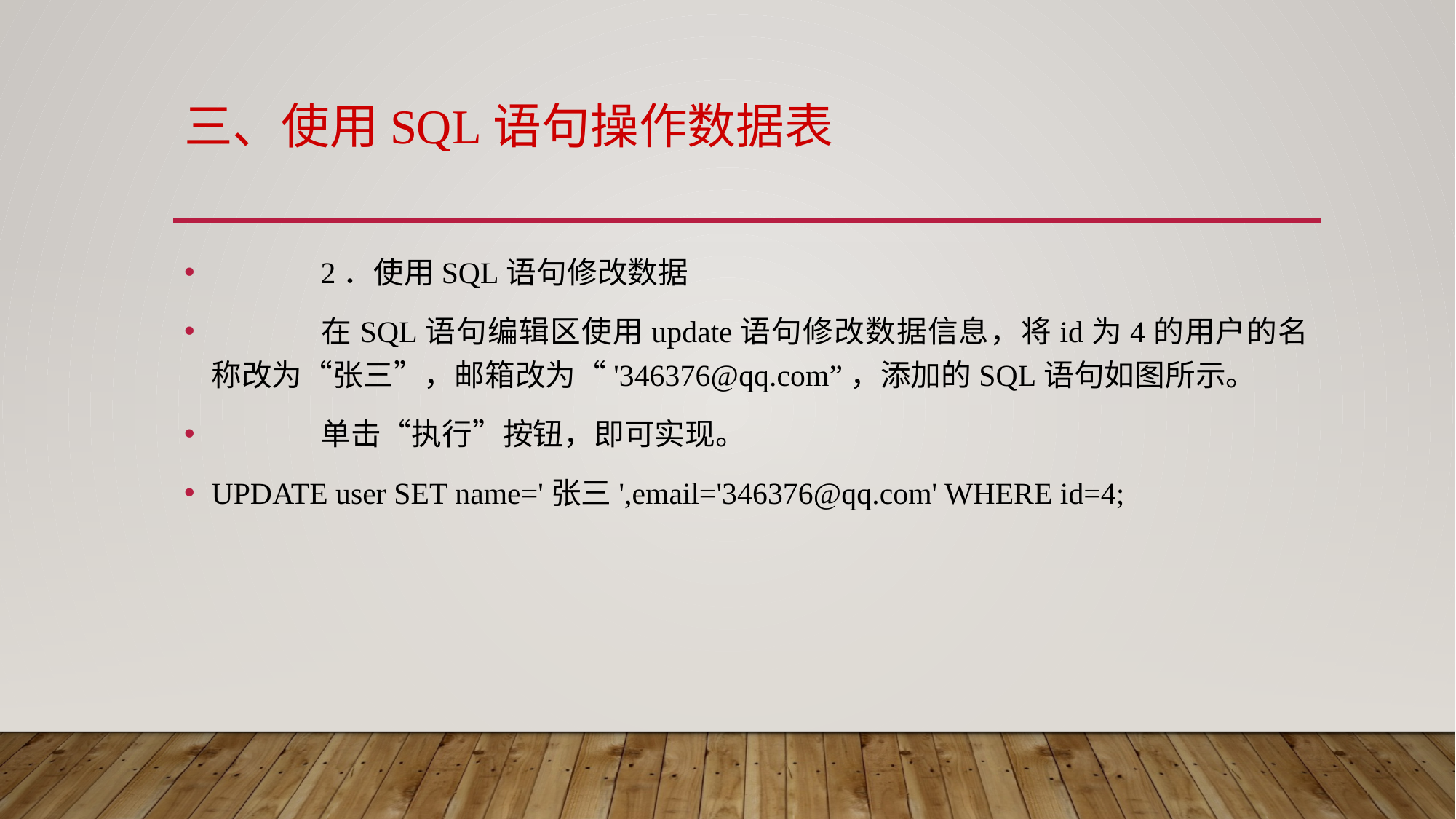

# 三、使用SQL语句操作数据表
	2．使用SQL语句修改数据
	在SQL语句编辑区使用update语句修改数据信息，将id为4的用户的名称改为“张三”，邮箱改为“'346376@qq.com”，添加的SQL语句如图所示。
	单击“执行”按钮，即可实现。
UPDATE user SET name='张三',email='346376@qq.com' WHERE id=4;